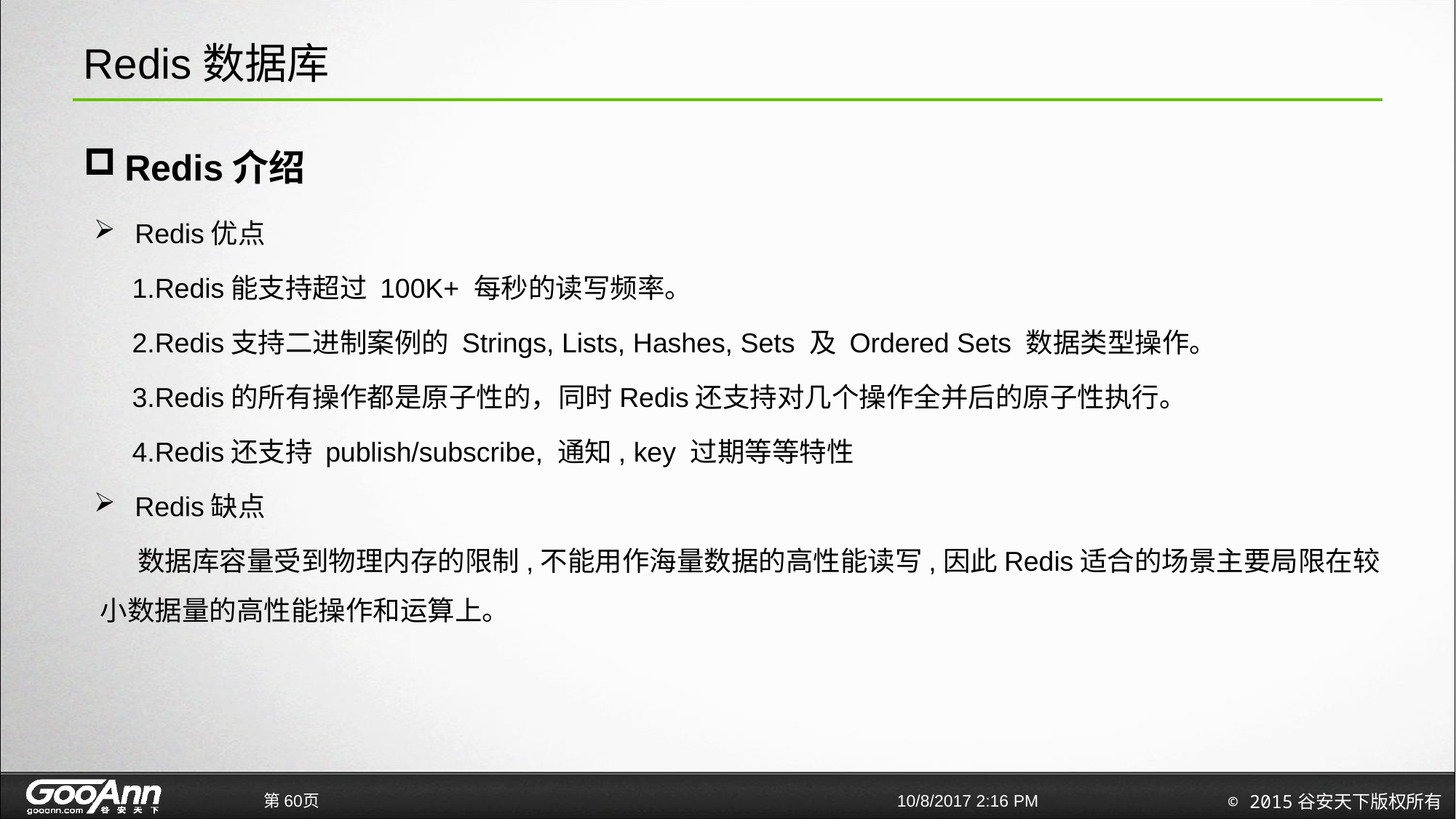

# Redis数据库
Redis介绍
Redis优点
     1.Redis能支持超过 100K+ 每秒的读写频率。
     2.Redis支持二进制案例的 Strings, Lists, Hashes, Sets 及 Ordered Sets 数据类型操作。
     3.Redis的所有操作都是原子性的，同时Redis还支持对几个操作全并后的原子性执行。
     4.Redis还支持 publish/subscribe, 通知, key 过期等等特性
Redis缺点
      数据库容量受到物理内存的限制,不能用作海量数据的高性能读写,因此Redis适合的场景主要局限在较  小数据量的高性能操作和运算上。